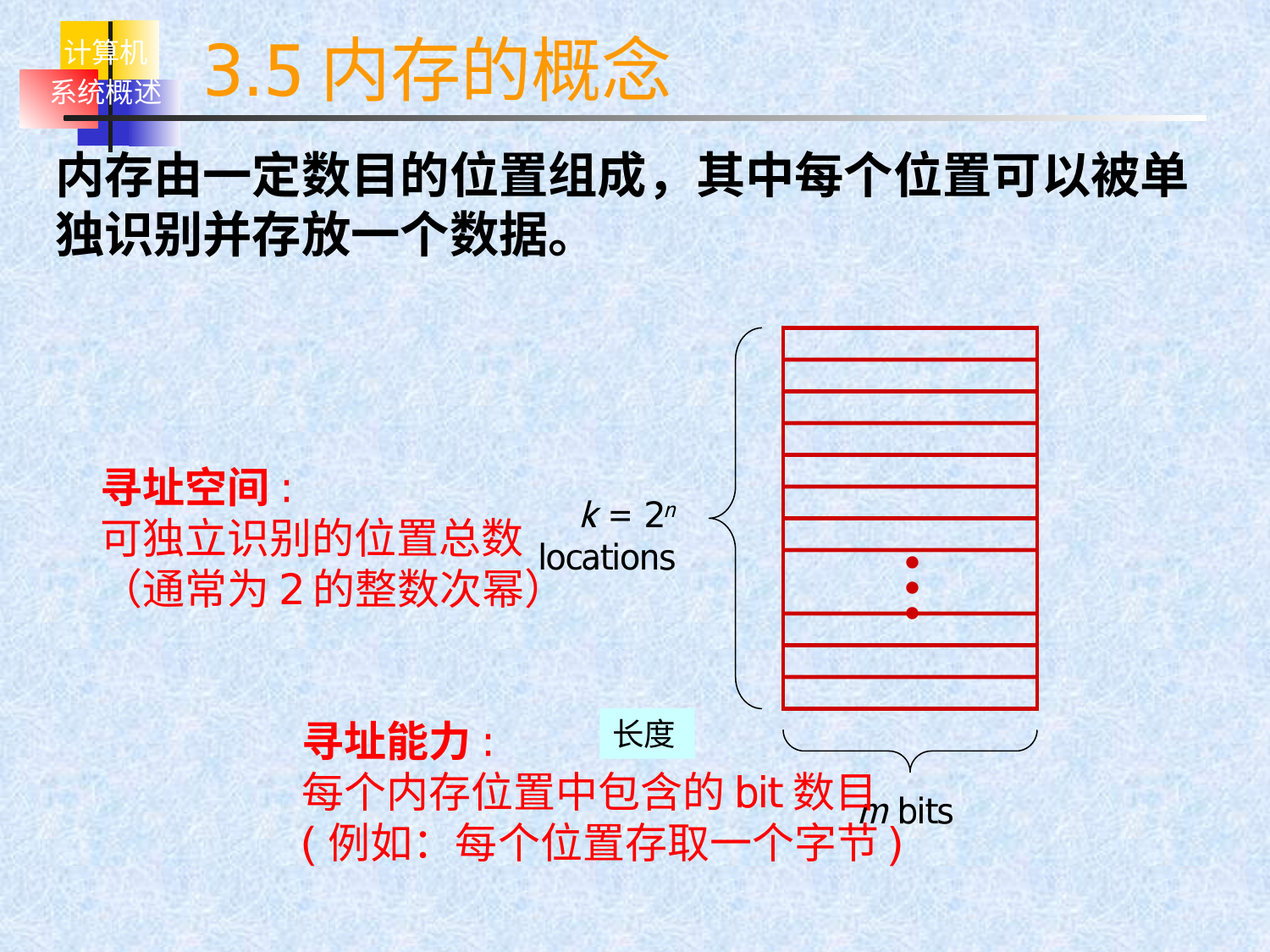

3.5内存的概念
内存由一定数目的位置组成，其中每个位置可以被单独识别并存放一个数据。

•
•
•

寻址空间:
可独立识别的位置总数
（通常为2的整数次幂）
k = 2n
locations

长度
寻址能力:
每个内存位置中包含的bit数目
(例如：每个位置存取一个字节)
m bits